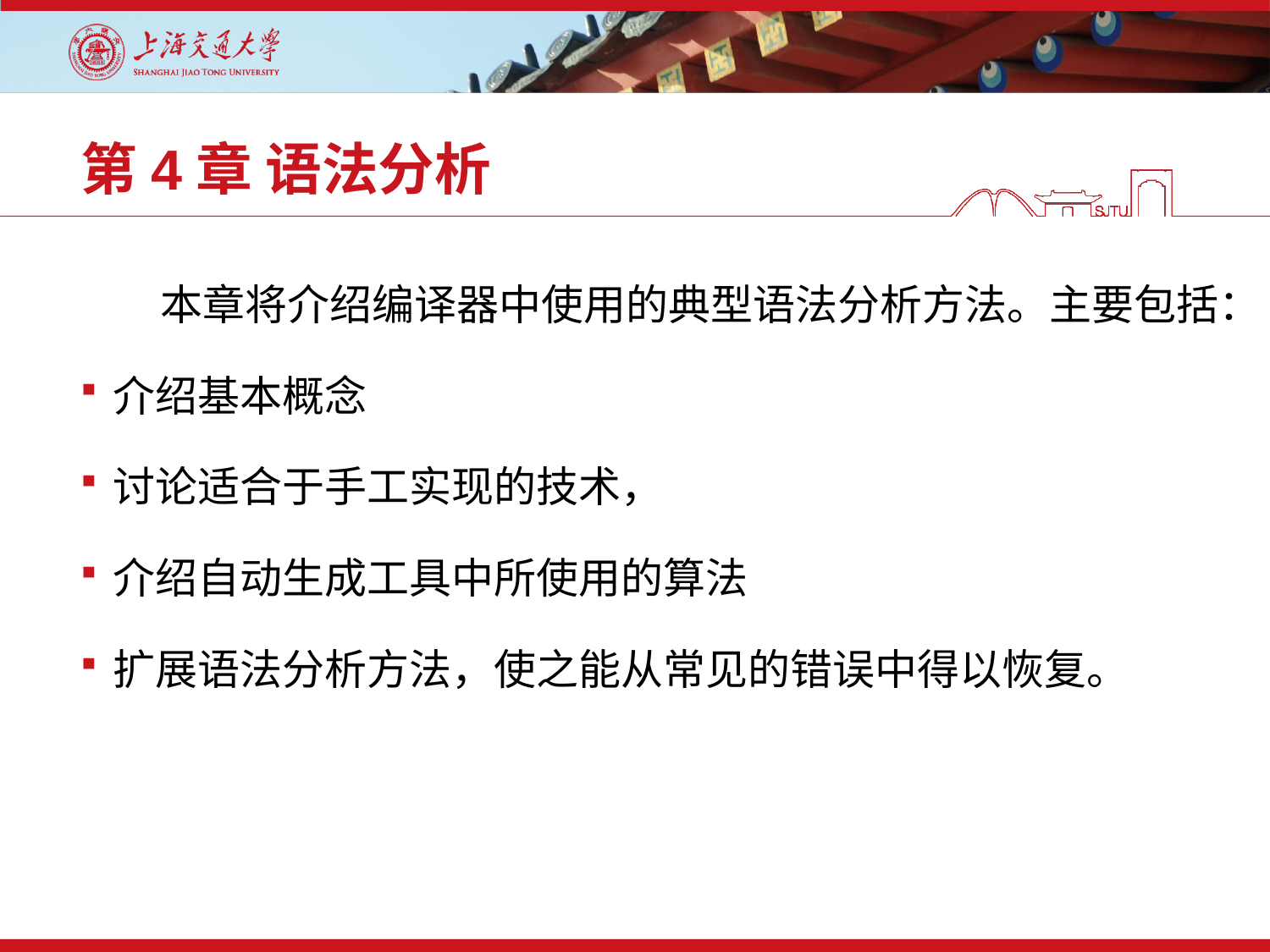

# 第4章 语法分析
       本章将介绍编译器中使用的典型语法分析方法。主要包括：
介绍基本概念
讨论适合于手工实现的技术，
介绍自动生成工具中所使用的算法
扩展语法分析方法，使之能从常见的错误中得以恢复。